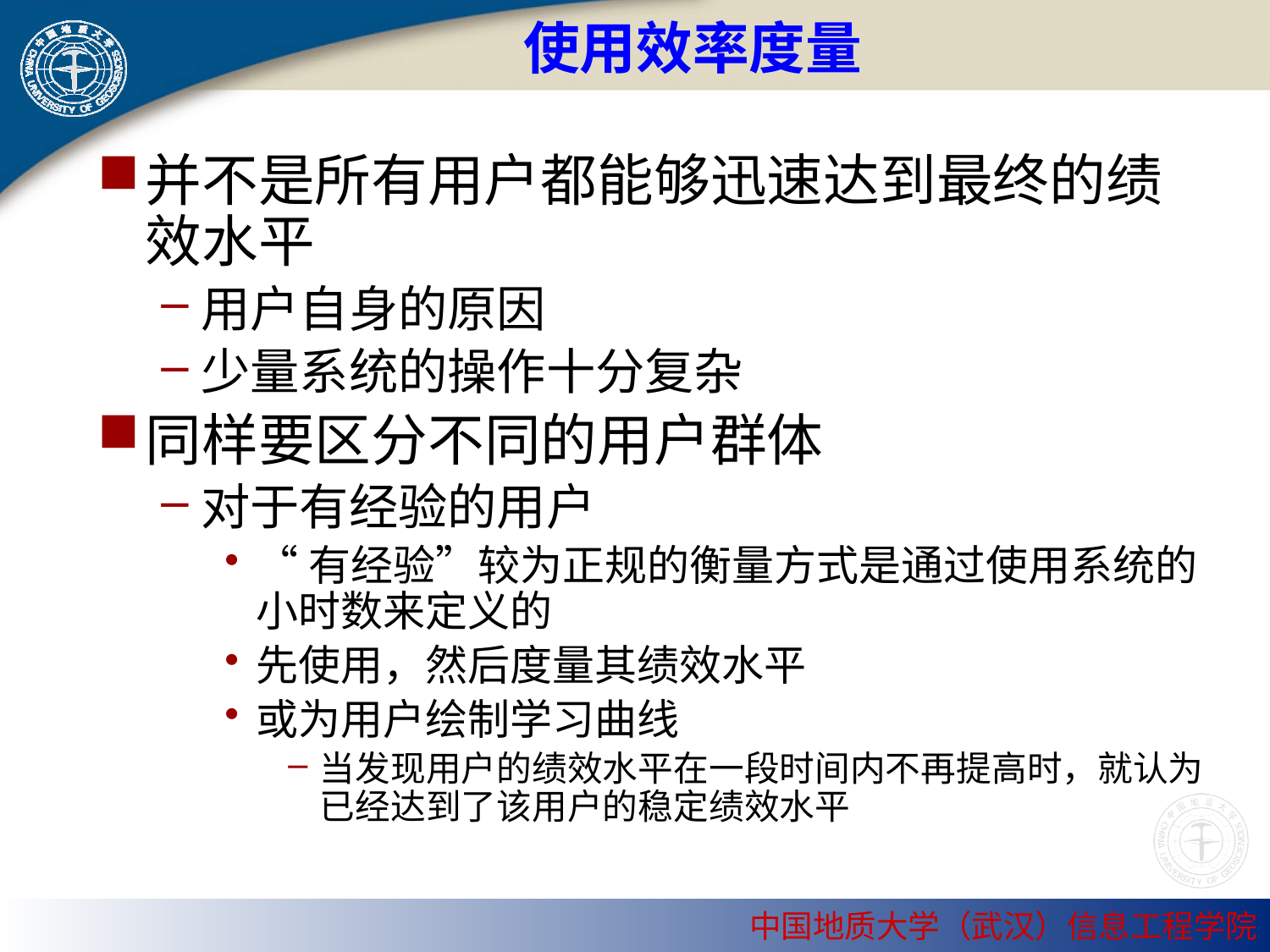

# 使用效率度量
并不是所有用户都能够迅速达到最终的绩效水平
用户自身的原因
少量系统的操作十分复杂
同样要区分不同的用户群体
对于有经验的用户
“有经验”较为正规的衡量方式是通过使用系统的小时数来定义的
先使用，然后度量其绩效水平
或为用户绘制学习曲线
当发现用户的绩效水平在一段时间内不再提高时，就认为已经达到了该用户的稳定绩效水平